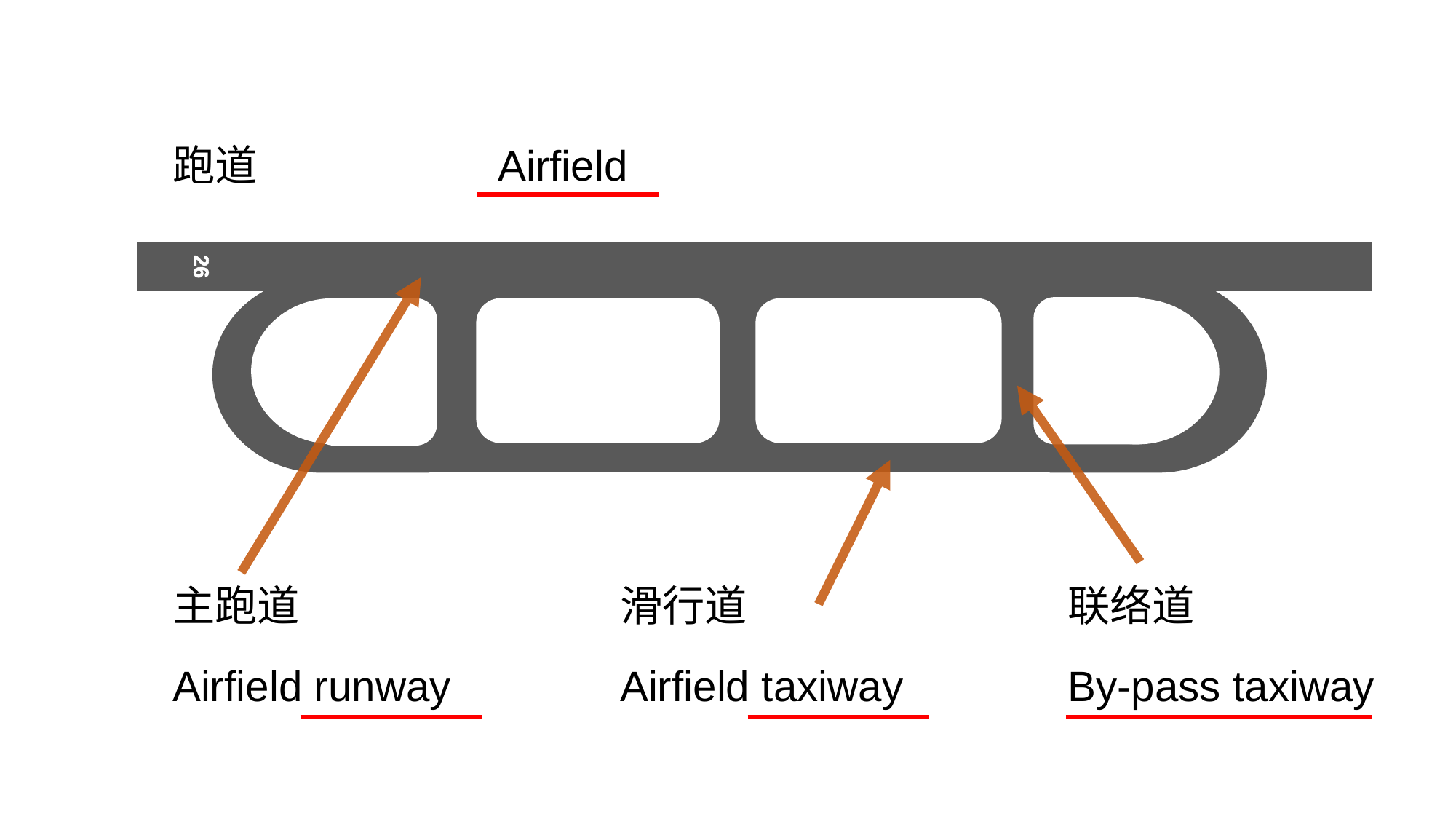

跑道
Airfield

26

主跑道
滑行道
联络道
Airfield runway
Airfield taxiway
By-pass taxiway